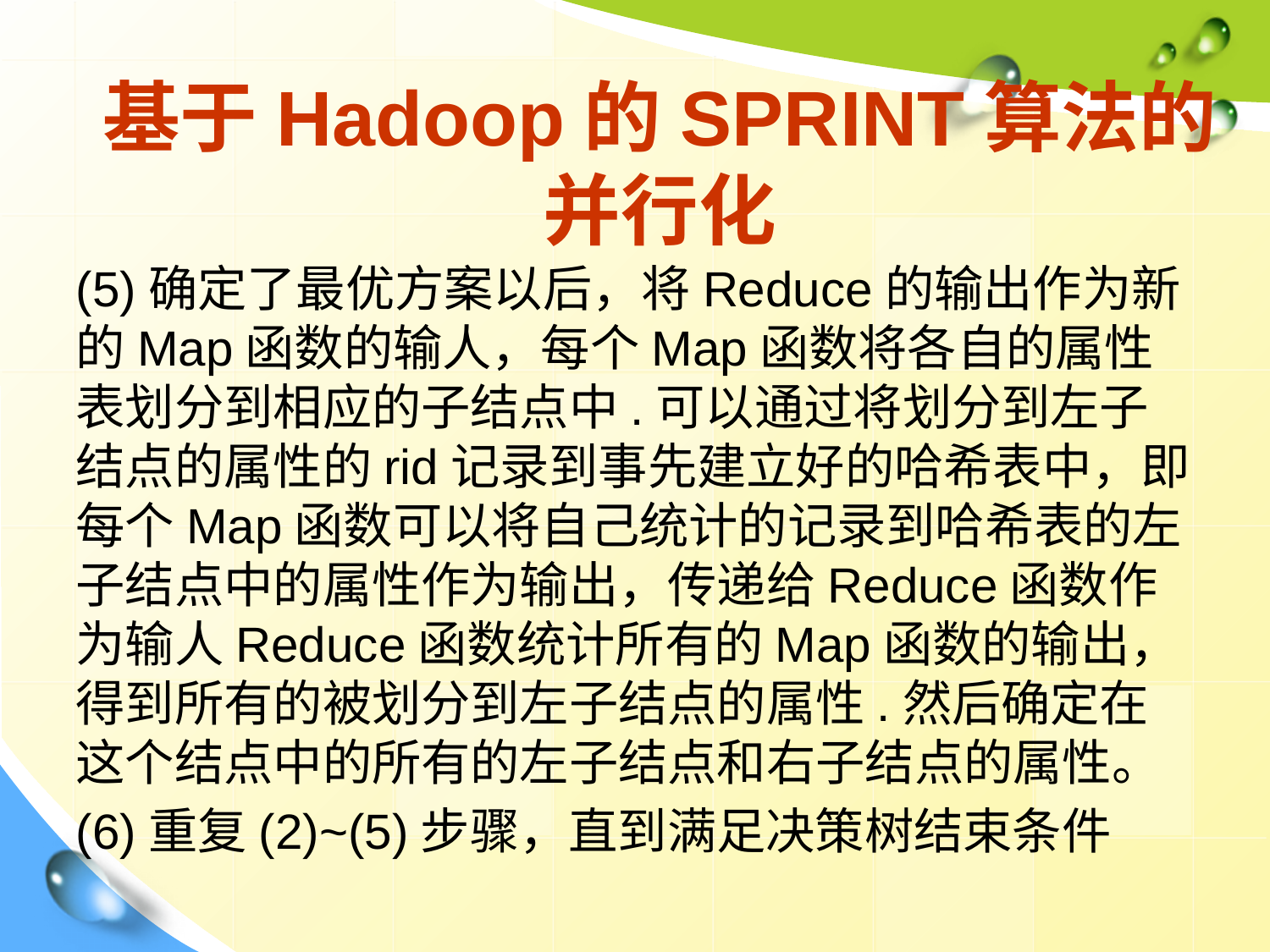

基于Hadoop的SPRINT算法的并行化
(5)确定了最优方案以后，将Reduce的输出作为新的Map函数的输人，每个Map函数将各自的属性表划分到相应的子结点中.可以通过将划分到左子结点的属性的rid记录到事先建立好的哈希表中，即每个Map函数可以将自己统计的记录到哈希表的左子结点中的属性作为输出，传递给Reduce函数作为输人Reduce函数统计所有的Map函数的输出，得到所有的被划分到左子结点的属性.然后确定在这个结点中的所有的左子结点和右子结点的属性。
(6)重复(2)~(5)步骤，直到满足决策树结束条件